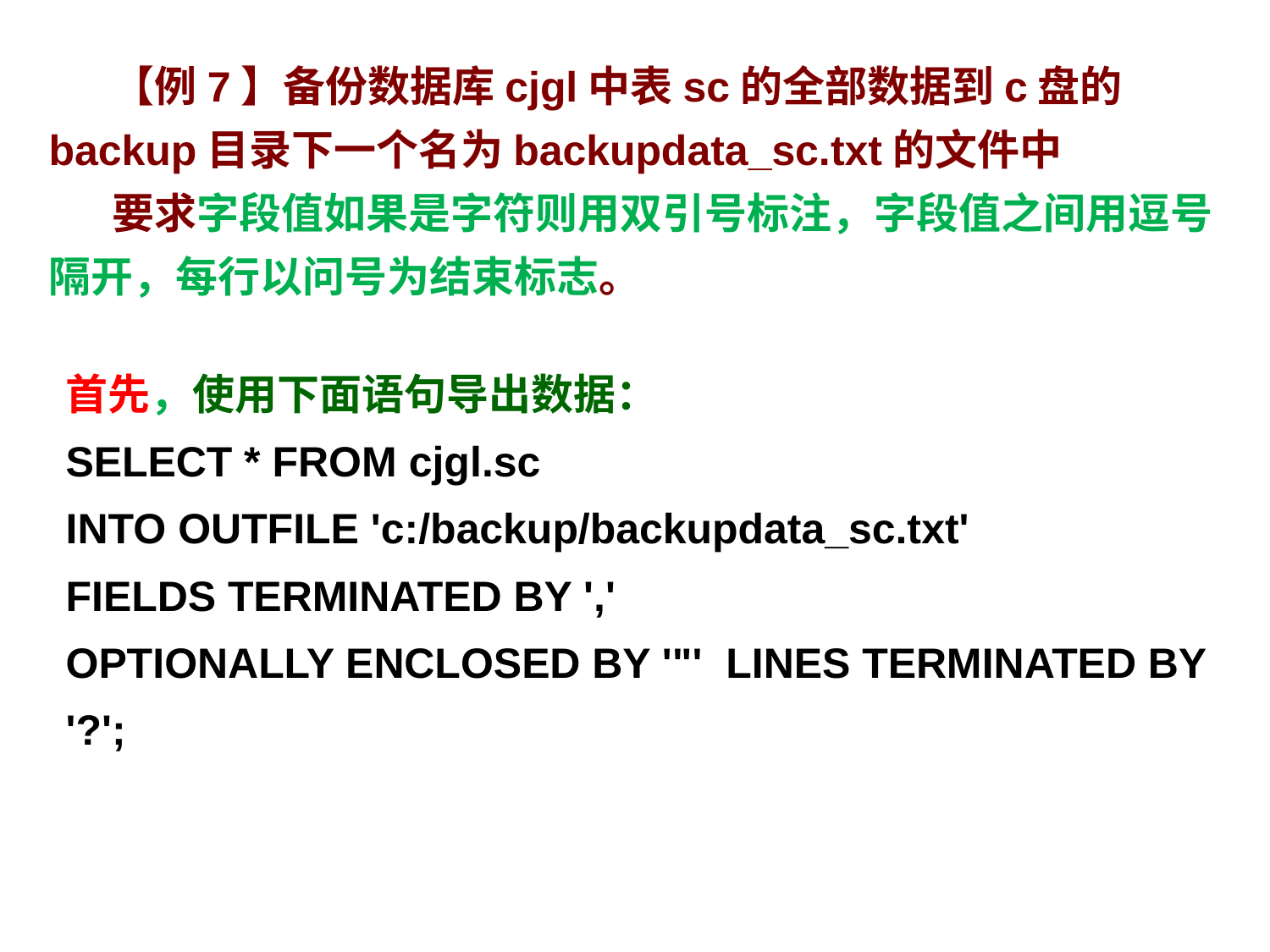

【例7】备份数据库cjgl中表sc的全部数据到c盘的backup目录下一个名为backupdata_sc.txt的文件中
要求字段值如果是字符则用双引号标注，字段值之间用逗号隔开，每行以问号为结束标志。
首先，使用下面语句导出数据：
SELECT * FROM cjgl.sc
INTO OUTFILE 'c:/backup/backupdata_sc.txt'
FIELDS TERMINATED BY ','
OPTIONALLY ENCLOSED BY '"'  LINES TERMINATED BY '?';